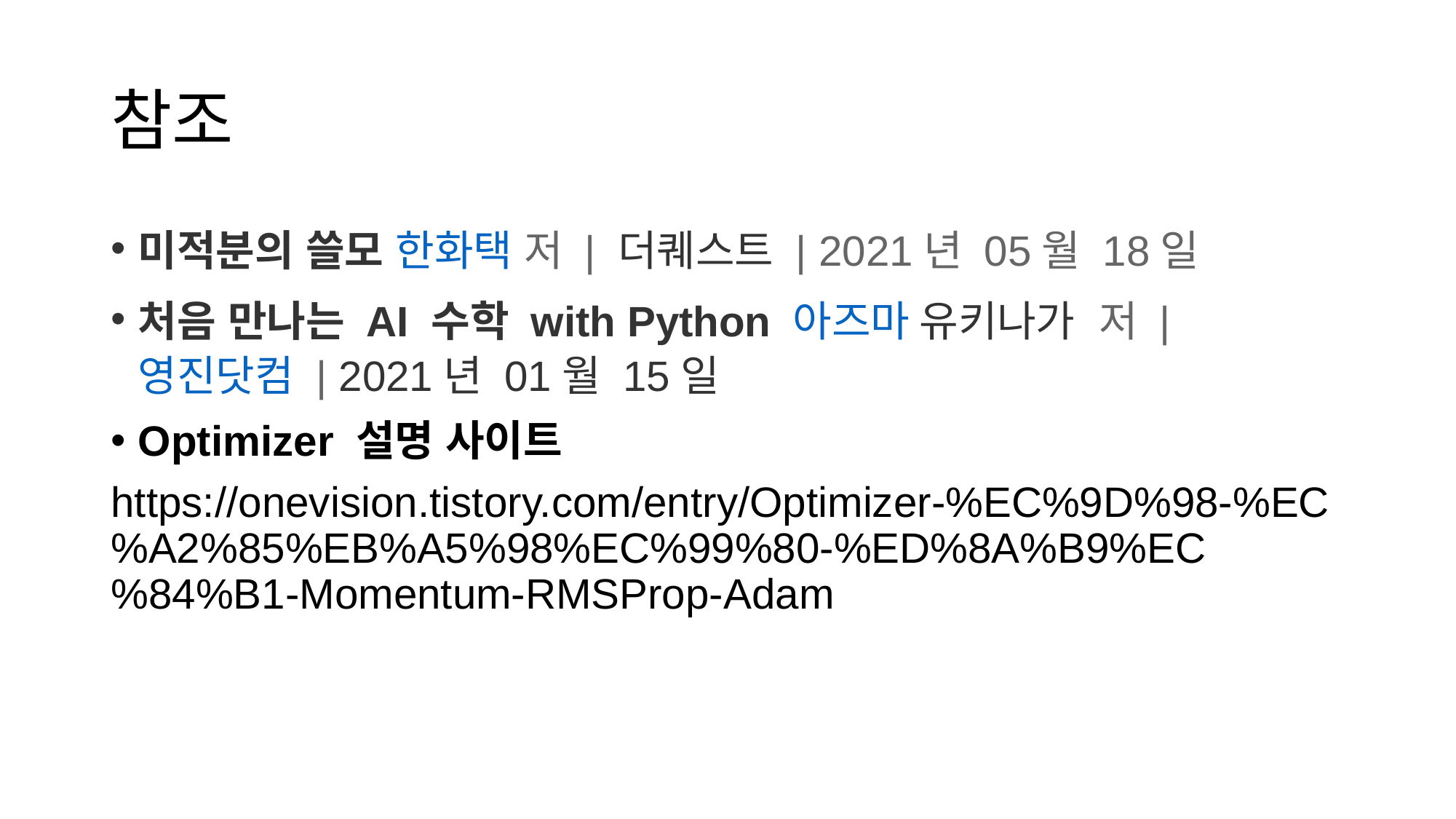

# 참조
미적분의 쓸모 한화택 저 | 더퀘스트 | 2021년 05월 18일
처음 만나는 AI 수학 with Python 아즈마 유키나가  저 | 영진닷컴 | 2021년 01월 15일
Optimizer 설명 사이트
https://onevision.tistory.com/entry/Optimizer-%EC%9D%98-%EC%A2%85%EB%A5%98%EC%99%80-%ED%8A%B9%EC%84%B1-Momentum-RMSProp-Adam